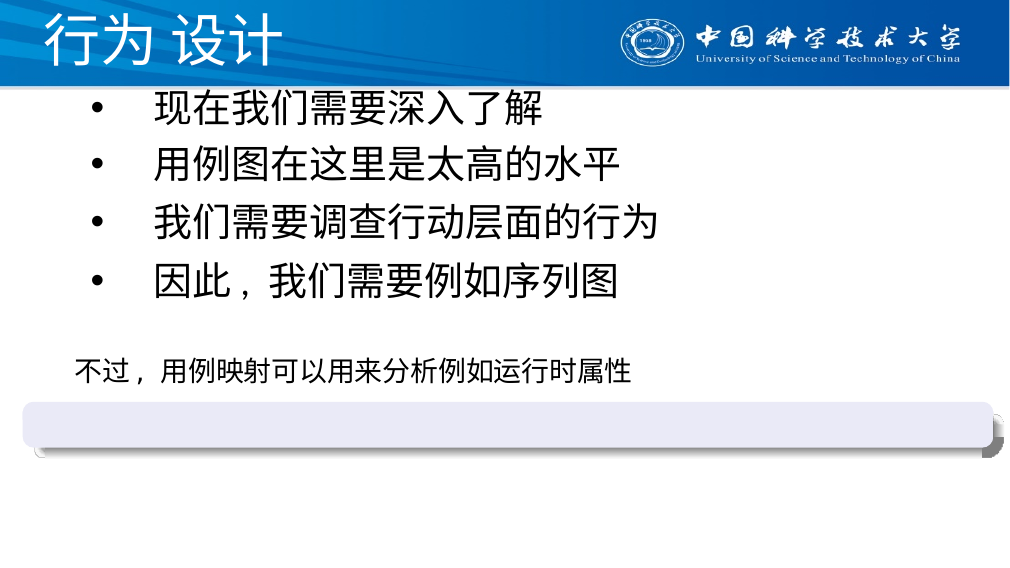

# 行为 设计
现在我们需要深入了解
用例图在这里是太高的水平
我们需要调查行动层面的行为
因此, 我们需要例如序列图

不过, 用例映射可以用来分析例如运行时属性